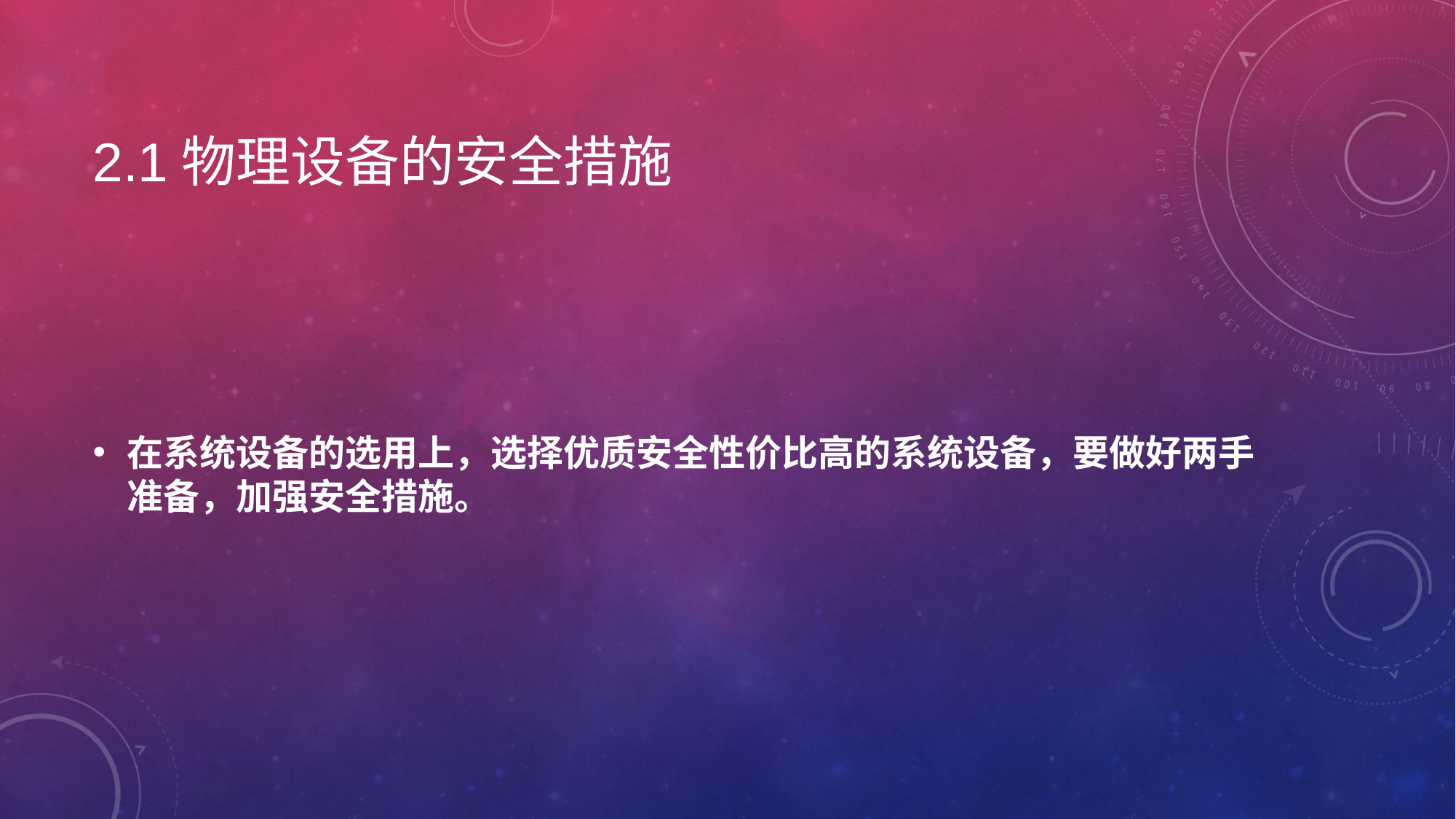

# 2.1物理设备的安全措施
在系统设备的选用上，选择优质安全性价比高的系统设备，要做好两手准备，加强安全措施。